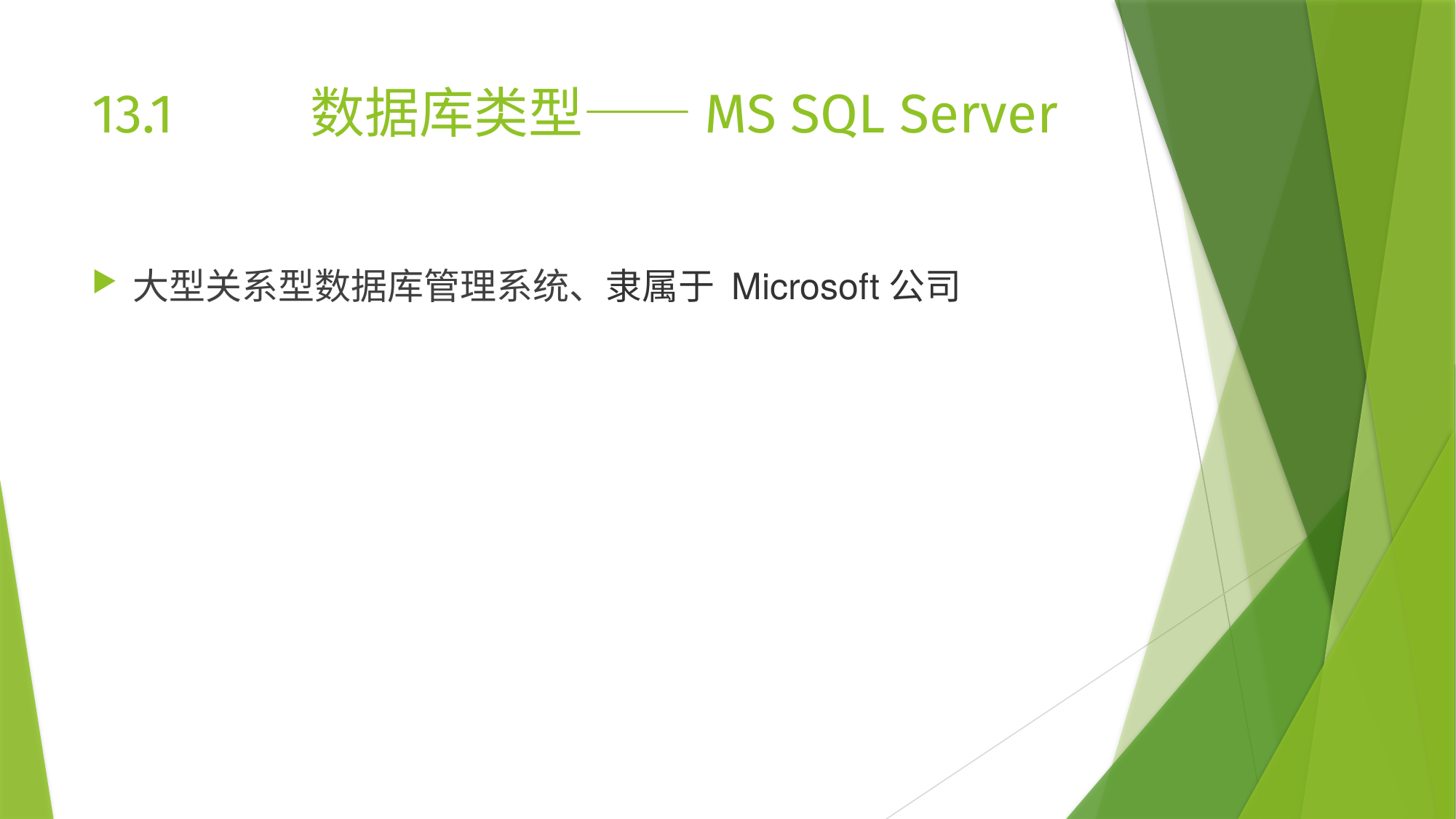

# 13.1		数据库类型——MS SQL Server
大型关系型数据库管理系统、隶属于 Microsoft公司